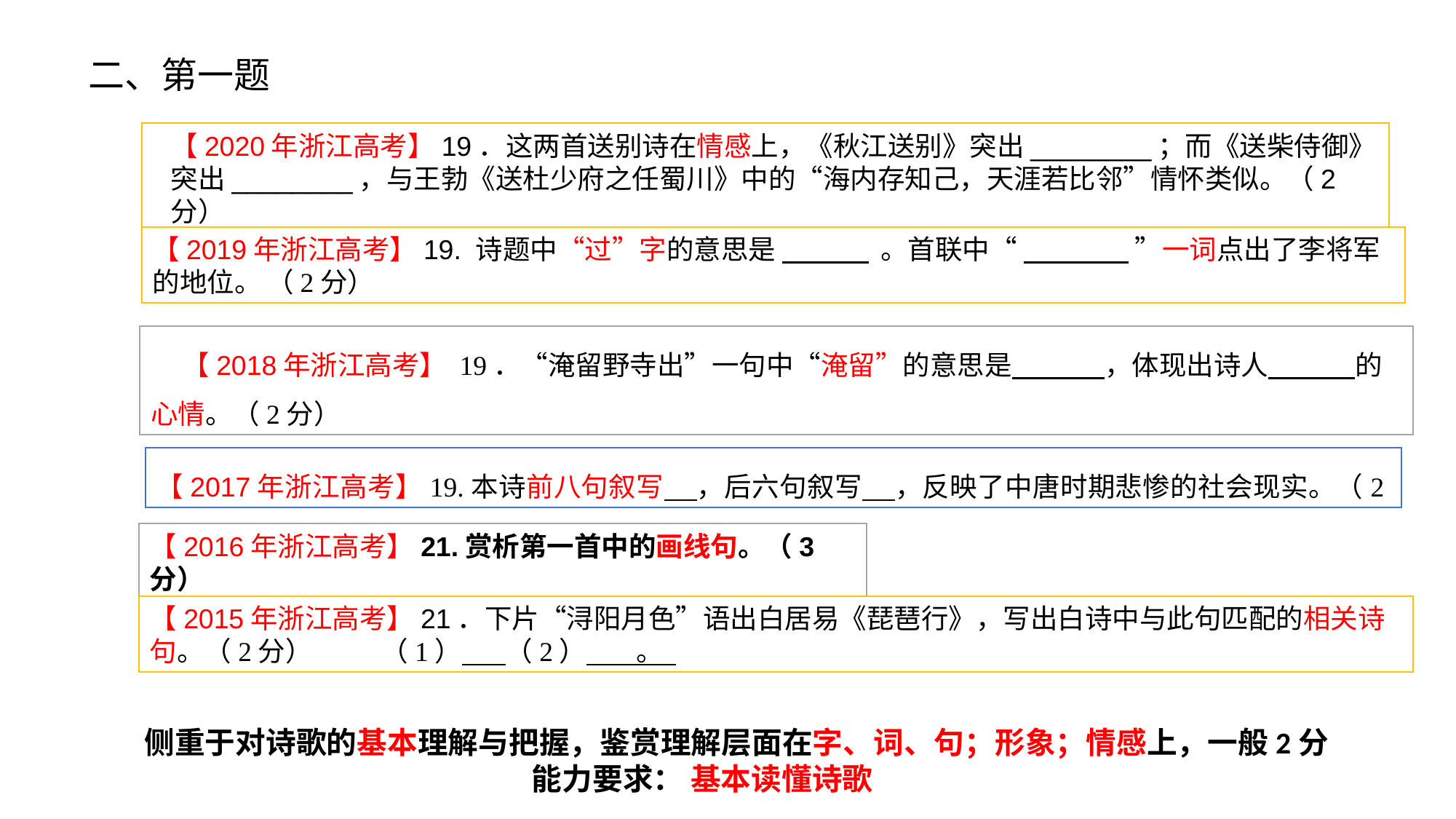

二、第一题
【2020年浙江高考】19．这两首送别诗在情感上，《秋江送别》突出________；而《送柴侍御》突出________，与王勃《送杜少府之任蜀川》中的“海内存知己，天涯若比邻”情怀类似。（2分）
【2019年浙江高考】19. 诗题中“过”字的意思是                 。首联中“                   ”一词点出了李将军的地位。 （2分）
【2018年浙江高考】 19．“淹留野寺出”一句中“淹留”的意思是               ，体现出诗人              的心情。（2分）
【2017年浙江高考】19.本诗前八句叙写     ，后六句叙写     ，反映了中唐时期悲惨的社会现实。（2分）
【2016年浙江高考】21.赏析第一首中的画线句。（3分）
【2015年浙江高考】21．下片“浔阳月色”语出白居易《琵琶行》，写出白诗中与此句匹配的相关诗句。（2分）           （1）       （2）        。
侧重于对诗歌的基本理解与把握，鉴赏理解层面在字、词、句；形象；情感上，一般2分
                                                       能力要求： 基本读懂诗歌